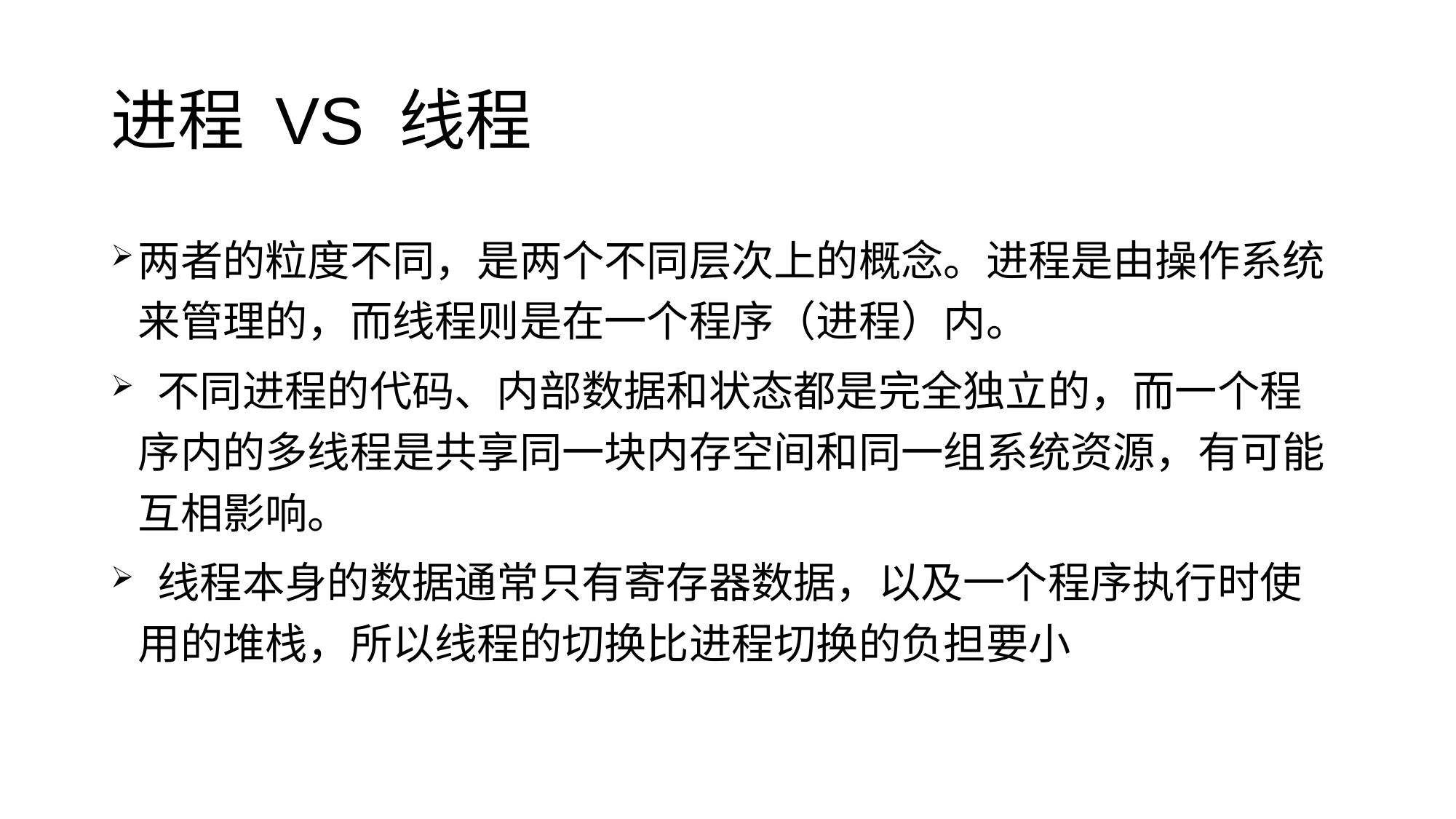

# 进程 VS 线程
两者的粒度不同，是两个不同层次上的概念。进程是由操作系统来管理的，而线程则是在一个程序（进程）内。
 不同进程的代码、内部数据和状态都是完全独立的，而一个程序内的多线程是共享同一块内存空间和同一组系统资源，有可能互相影响。
 线程本身的数据通常只有寄存器数据，以及一个程序执行时使用的堆栈，所以线程的切换比进程切换的负担要小